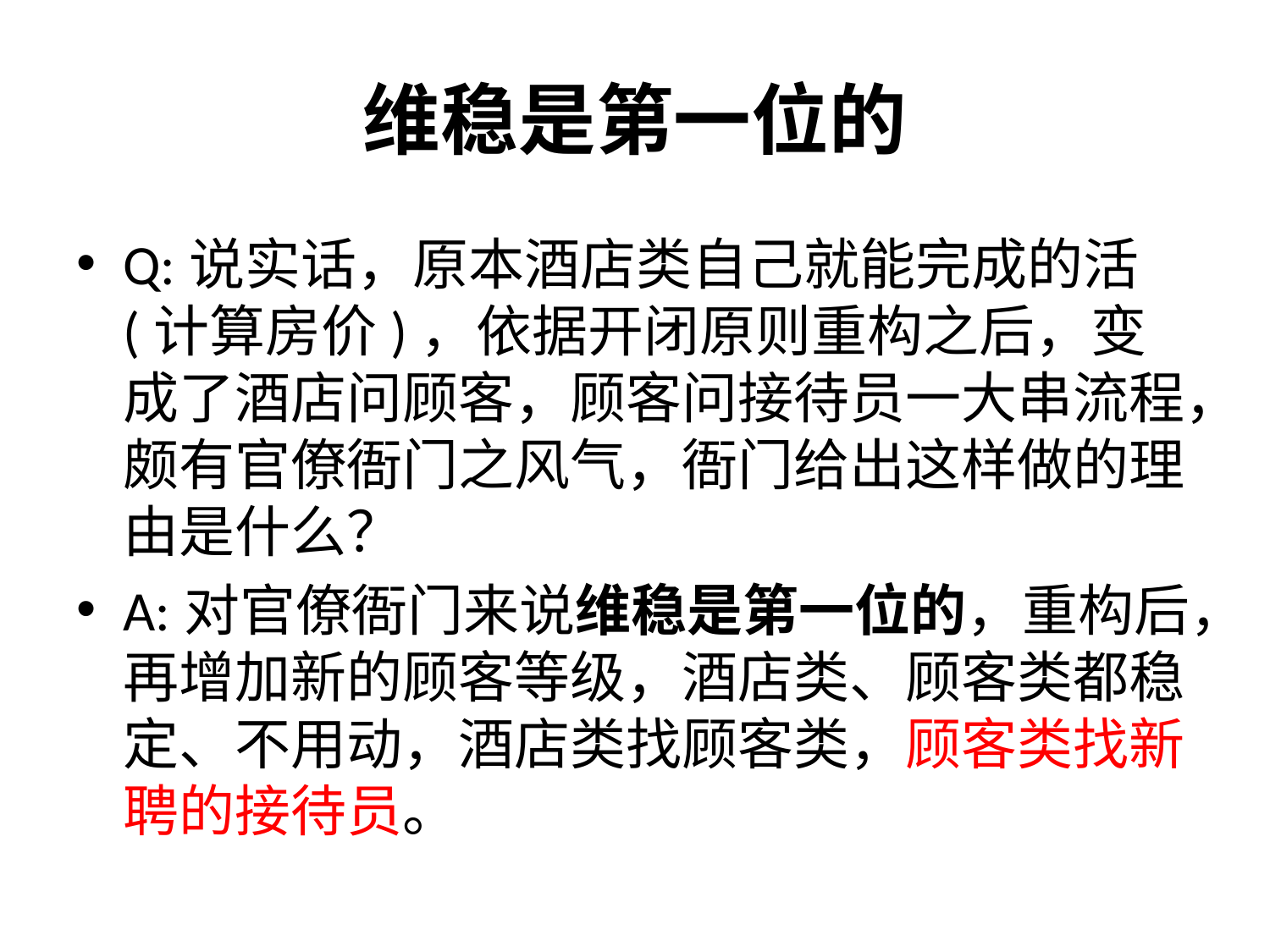

# 维稳是第一位的
Q:说实话，原本酒店类自己就能完成的活(计算房价)，依据开闭原则重构之后，变成了酒店问顾客，顾客问接待员一大串流程，颇有官僚衙门之风气，衙门给出这样做的理由是什么？
A:对官僚衙门来说维稳是第一位的，重构后，再增加新的顾客等级，酒店类、顾客类都稳定、不用动，酒店类找顾客类，顾客类找新聘的接待员。